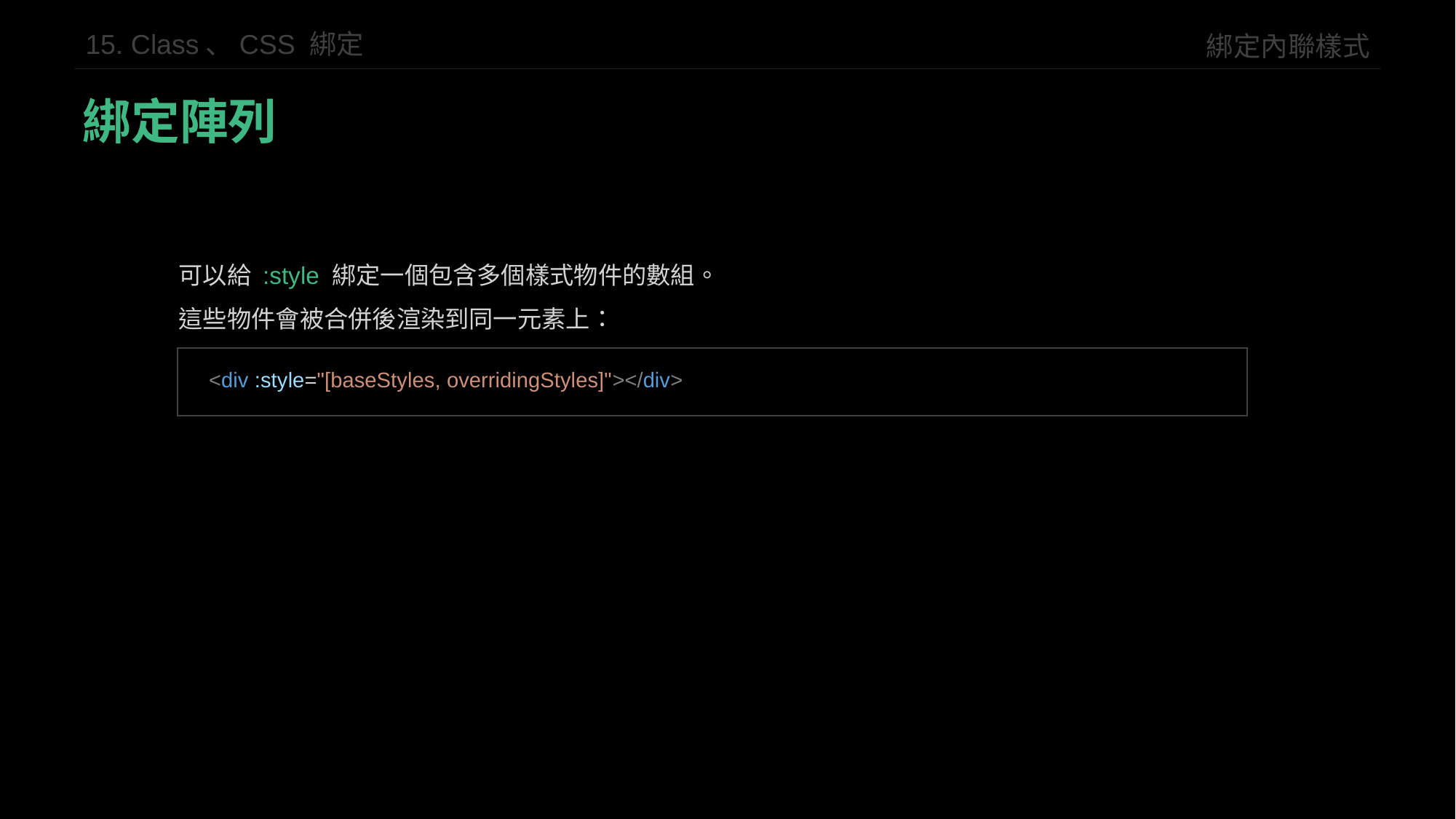

綁定內聯樣式
15. Class、CSS 綁定
綁定陣列
可以給 :style 綁定一個包含多個樣式物件的數組。
這些物件會被合併後渲染到同一元素上：

<div :style="[baseStyles, overridingStyles]"></div>